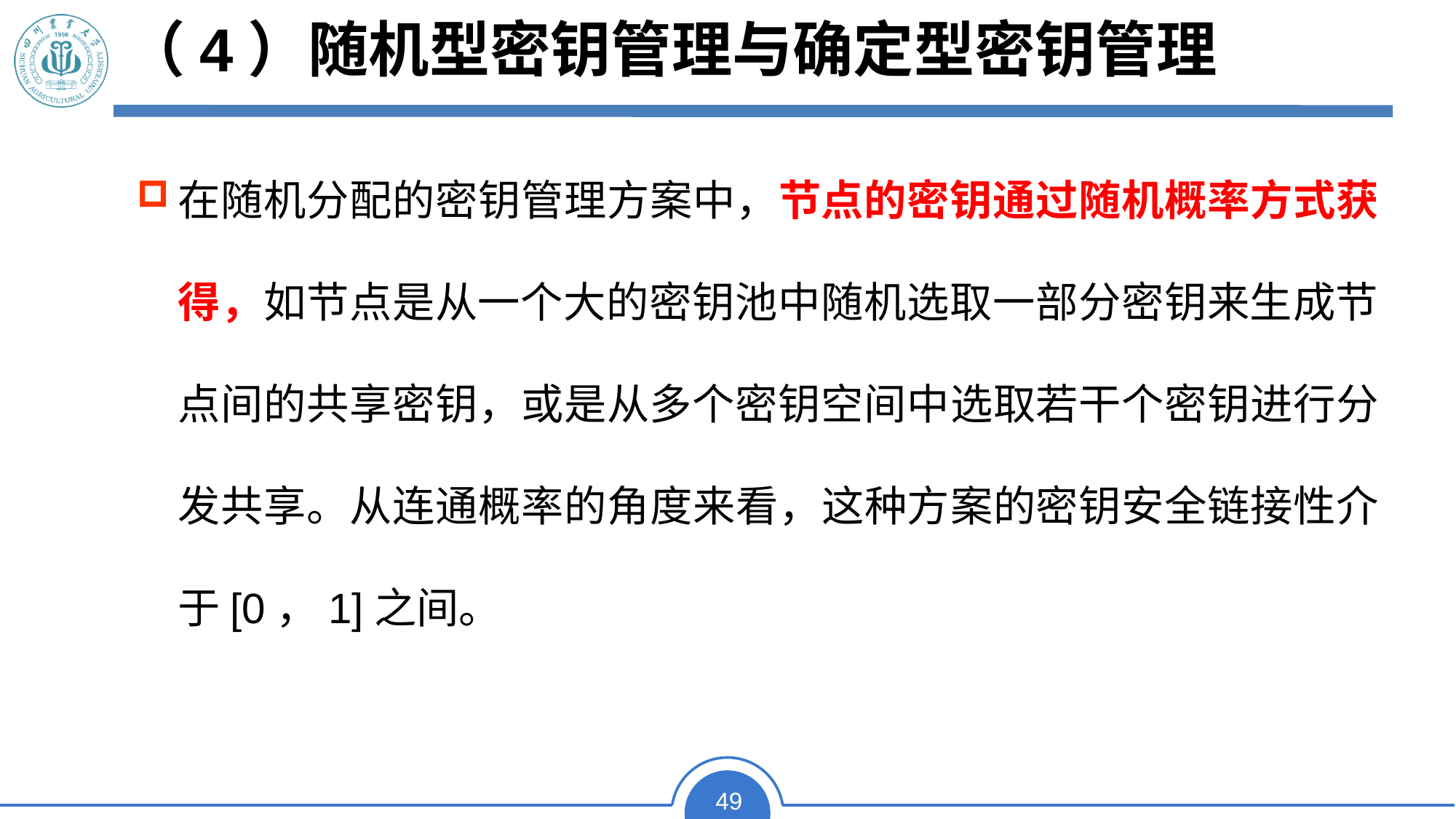

# （4）随机型密钥管理与确定型密钥管理
在随机分配的密钥管理方案中，节点的密钥通过随机概率方式获得，如节点是从一个大的密钥池中随机选取一部分密钥来生成节点间的共享密钥，或是从多个密钥空间中选取若干个密钥进行分发共享。从连通概率的角度来看，这种方案的密钥安全链接性介于[0，1]之间。